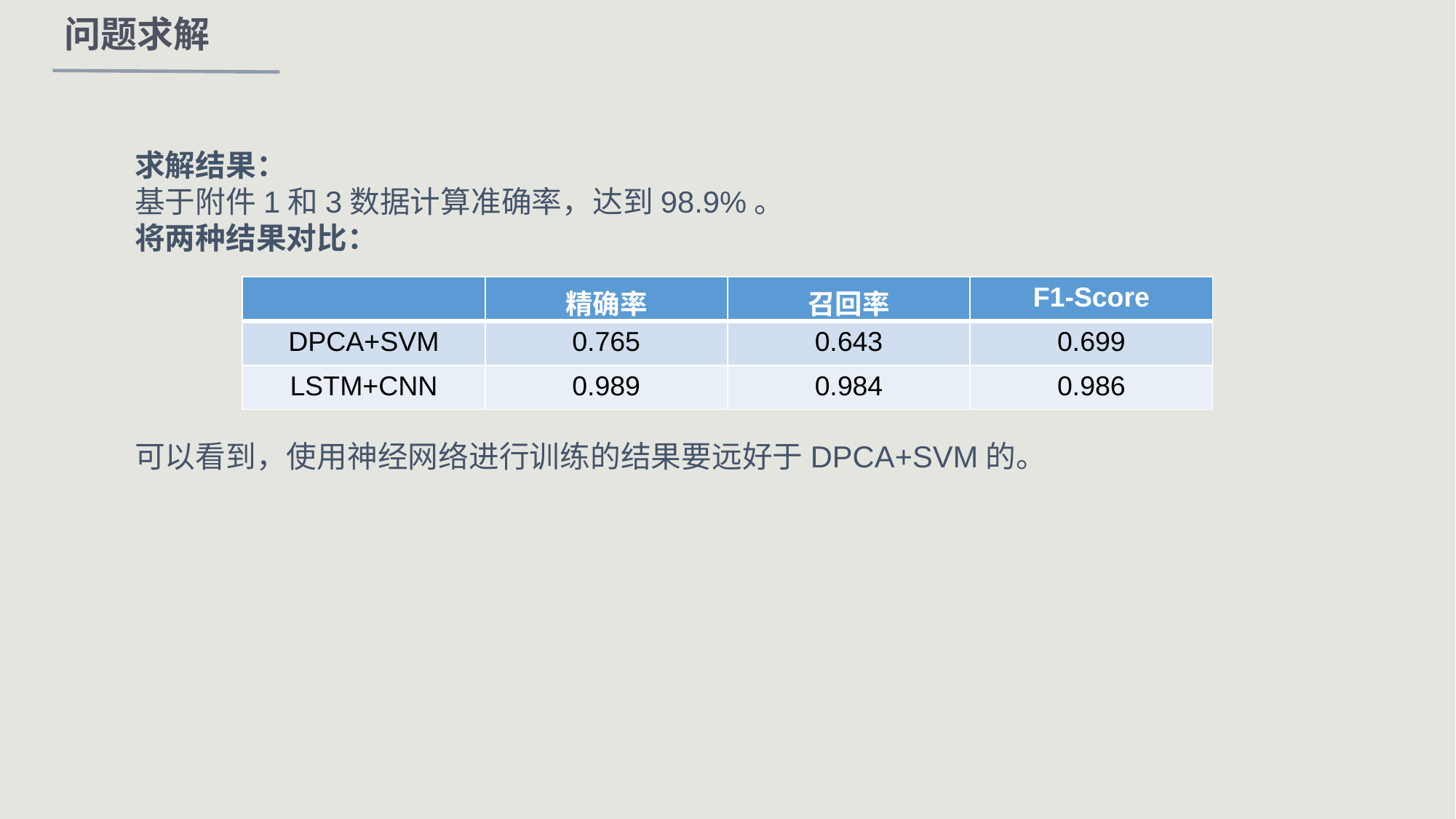

问题求解
求解结果：
基于附件1和3数据计算准确率，达到98.9%。
将两种结果对比：

可以看到，使用神经网络进行训练的结果要远好于DPCA+SVM的。

|  | 精确率 | 召回率 | F1-Score |
| --- | --- | --- | --- |
| DPCA+SVM | 0.765 | 0.643 | 0.699 |
| LSTM+CNN | 0.989 | 0.984 | 0.986 |